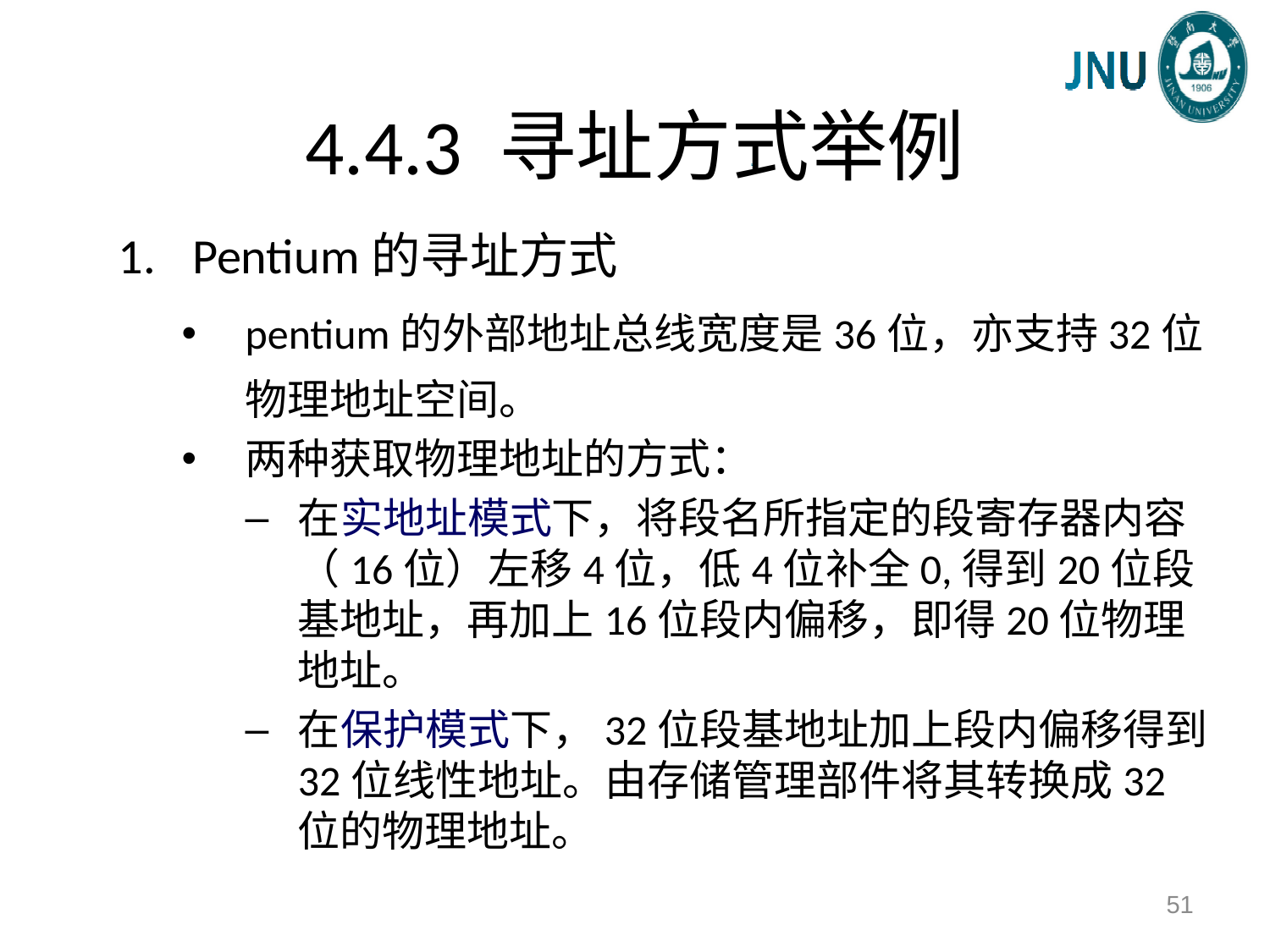

# 4.4.3 寻址方式举例
Pentium的寻址方式
pentium的外部地址总线宽度是36位，亦支持32位物理地址空间。
两种获取物理地址的方式：
在实地址模式下，将段名所指定的段寄存器内容（16位）左移4位，低4位补全0,得到20位段基地址，再加上16位段内偏移，即得20位物理地址。
在保护模式下，32位段基地址加上段内偏移得到32位线性地址。由存储管理部件将其转换成32位的物理地址。
51